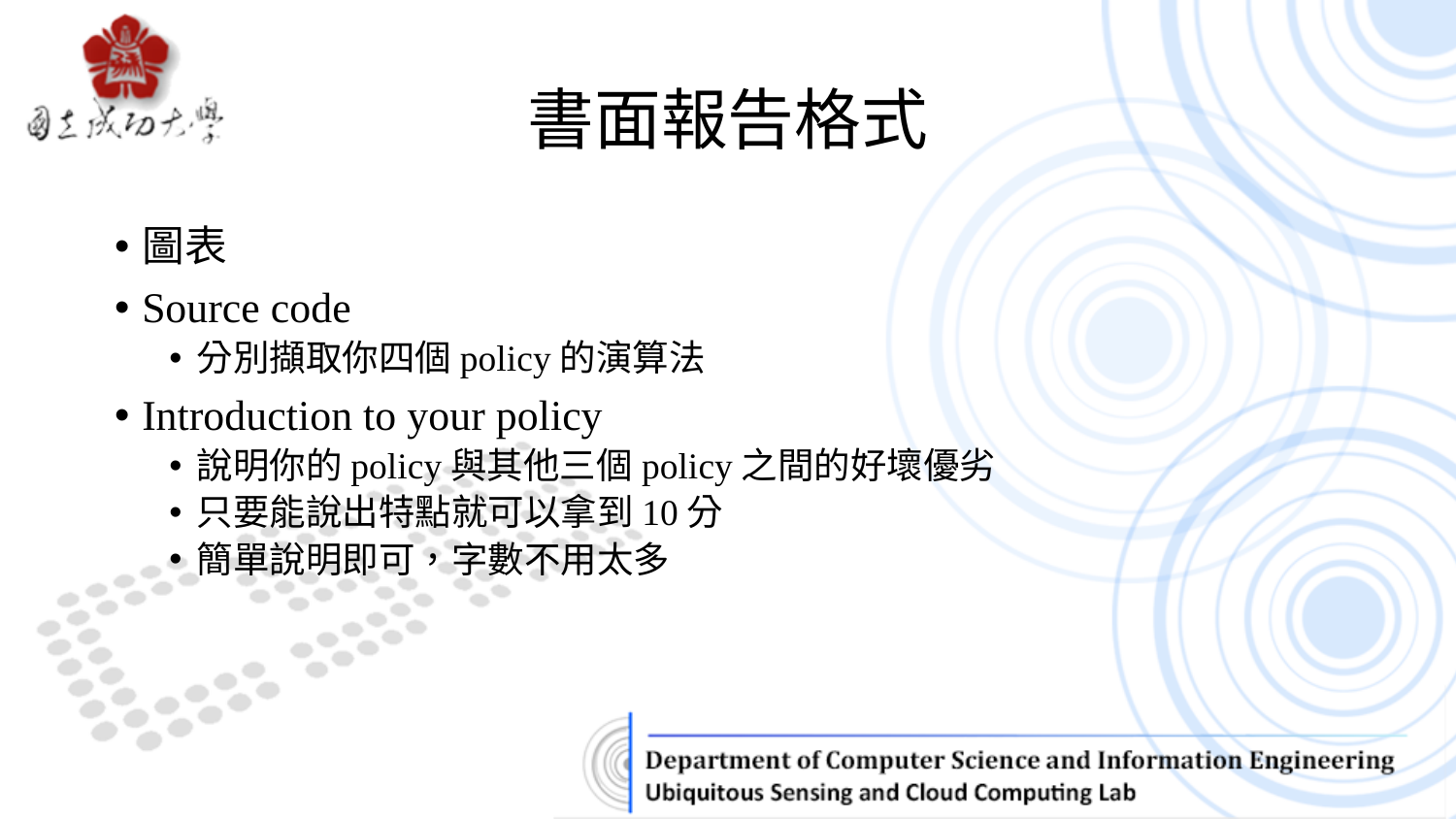

# 書面報告格式
圖表
Source code
分別擷取你四個policy的演算法
Introduction to your policy
說明你的policy與其他三個policy之間的好壞優劣
只要能說出特點就可以拿到10分
簡單說明即可，字數不用太多